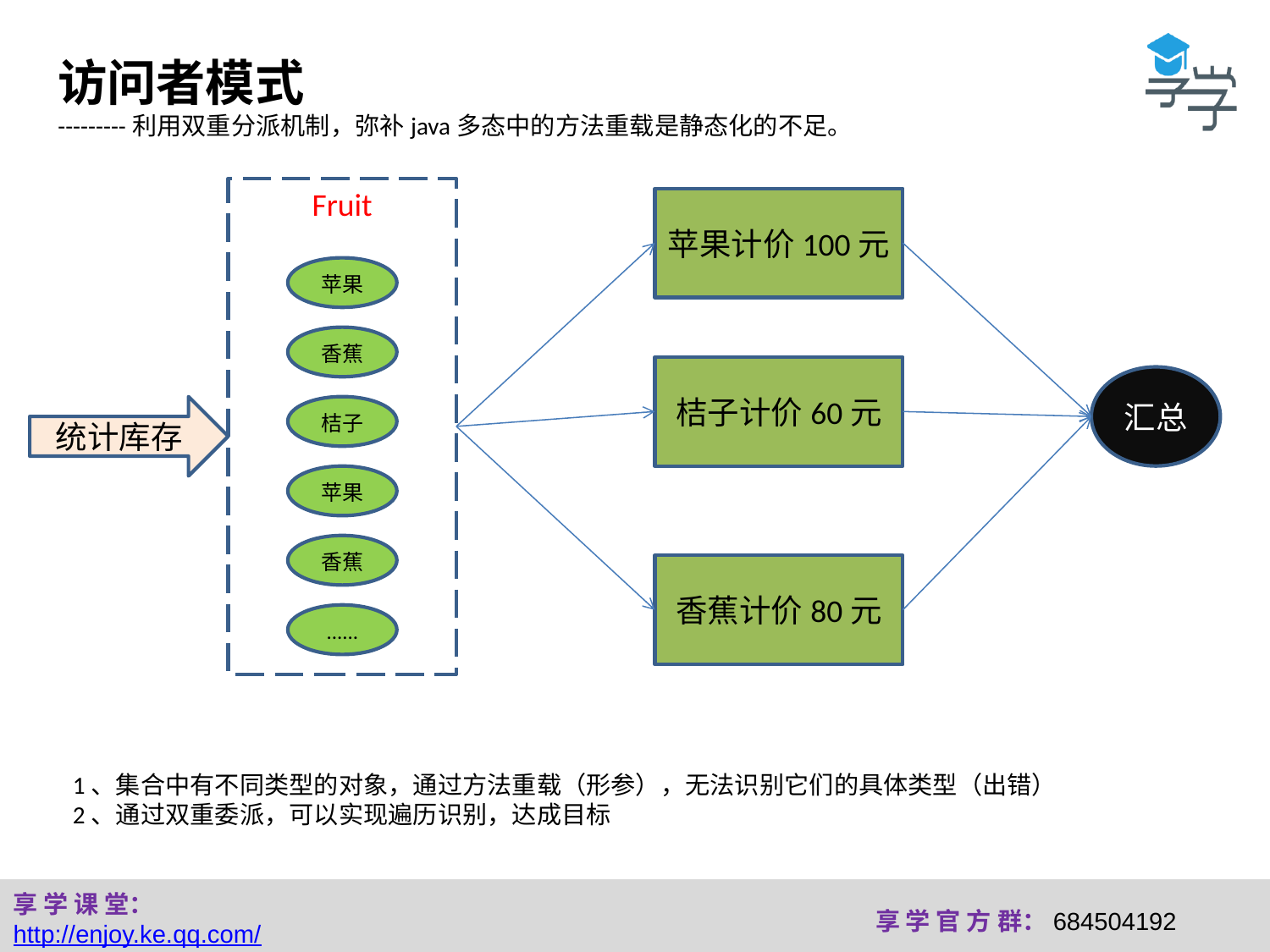

访问者模式
---------利用双重分派机制，弥补java多态中的方法重载是静态化的不足。
Fruit
苹果计价100元
苹果
香蕉
桔子计价60元
汇总
统计库存
桔子
苹果
香蕉
香蕉计价80元
......
1、集合中有不同类型的对象，通过方法重载（形参），无法识别它们的具体类型（出错）
2、通过双重委派，可以实现遍历识别，达成目标